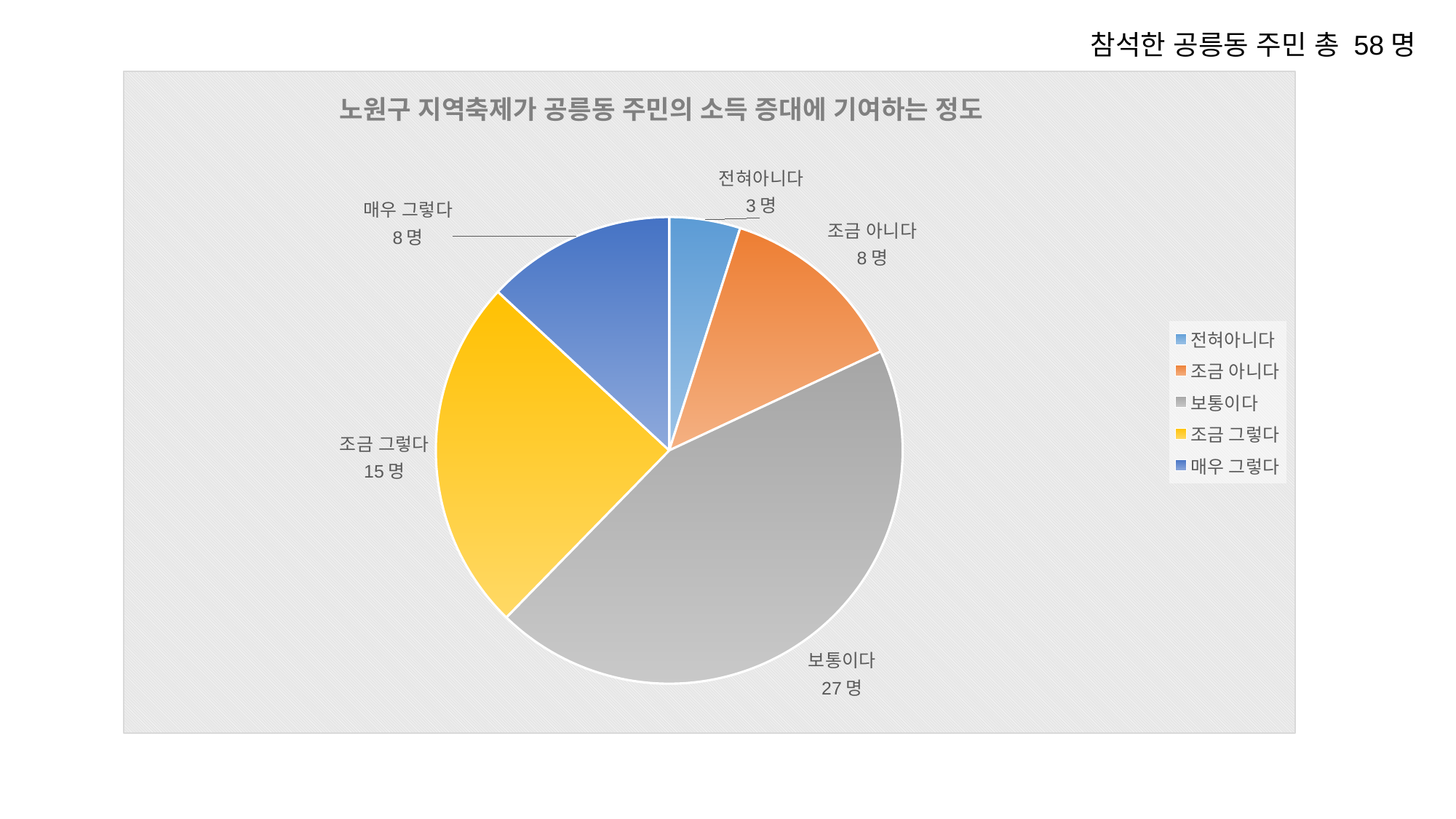

참석한 공릉동 주민 총 58명

### Chart: 노원구 지역축제가 공릉동 주민의 소득 증대에 기여하는 정도

| Category | 노원구 지역축제가 공릉 1동 주민의 소득 증대에 기여하는 정도 |
|---|---|
| 전혀아니다 | 3.0 |
| 조금 아니다 | 8.0 |
| 보통이다 | 27.0 |
| 조금 그렇다 | 15.0 |
| 매우 그렇다 | 8.0 |